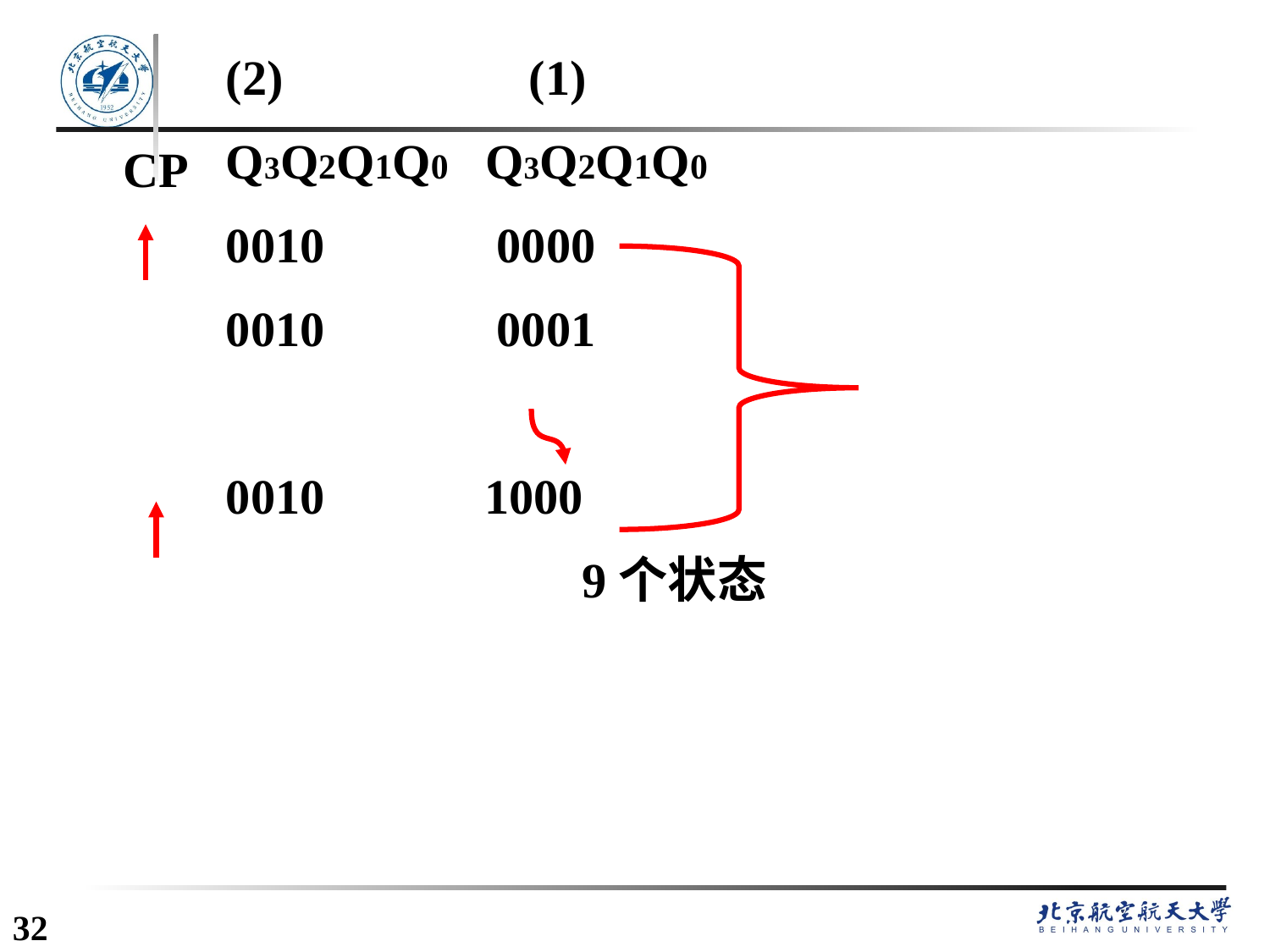

(2)                    (1)
Q3Q2Q1Q0   Q3Q2Q1Q0
0010              0000
0010              0001

0010             1000
                             9个状态
CP

32